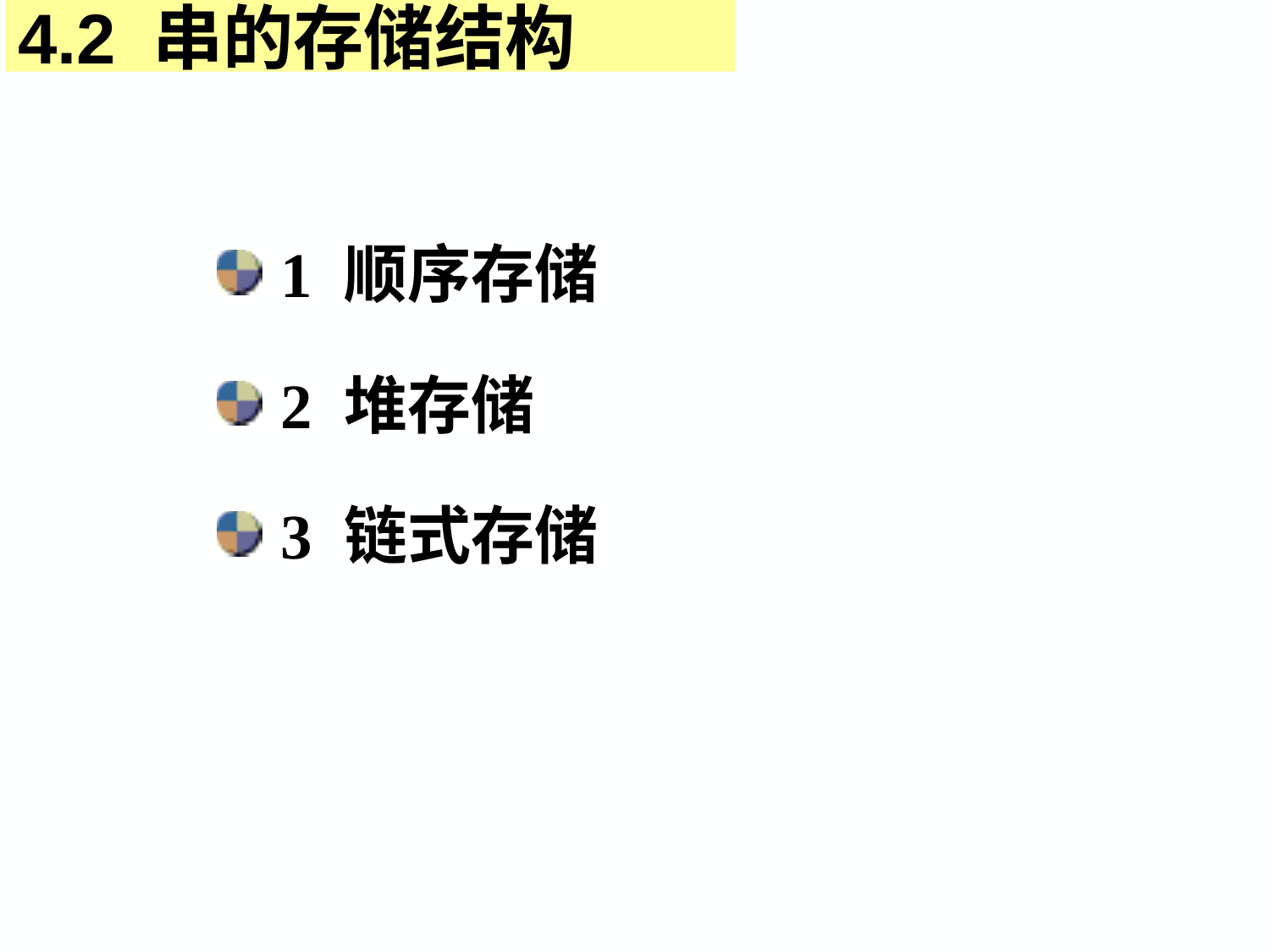

4.2 串的存储结构
 1 顺序存储
 2 堆存储
 3 链式存储